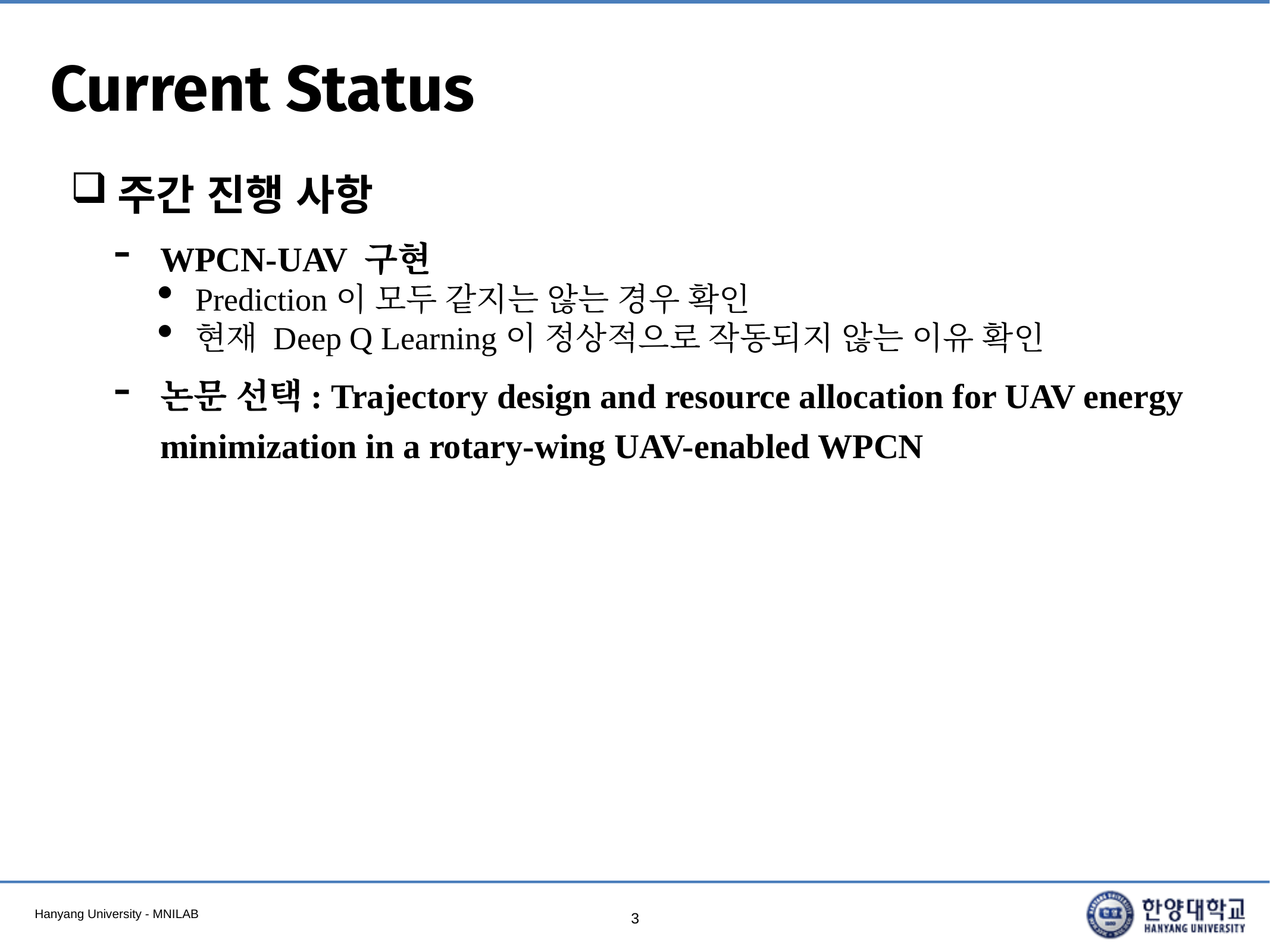

# Current Status
주간 진행 사항
WPCN-UAV 구현
Prediction이 모두 같지는 않는 경우 확인
현재 Deep Q Learning이 정상적으로 작동되지 않는 이유 확인
논문 선택: Trajectory design and resource allocation for UAV energy minimization in a rotary-wing UAV-enabled WPCN
3